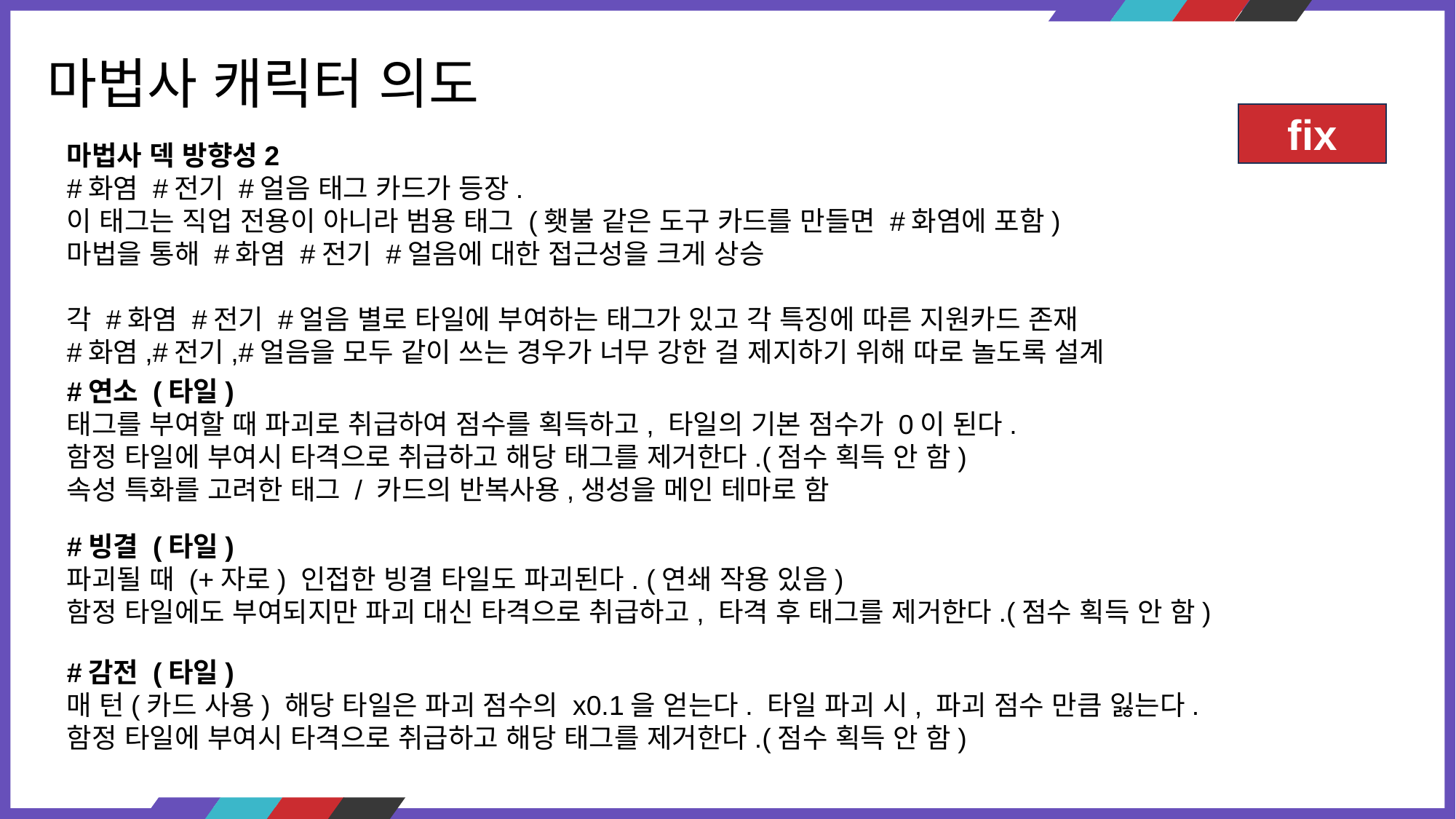

마법사 캐릭터 의도
fix
마법사 덱 방향성2
#화염 #전기 #얼음 태그 카드가 등장.
이 태그는 직업 전용이 아니라 범용 태그 (횃불 같은 도구 카드를 만들면 #화염에 포함)
마법을 통해 #화염 #전기 #얼음에 대한 접근성을 크게 상승

각 #화염 #전기 #얼음 별로 타일에 부여하는 태그가 있고 각 특징에 따른 지원카드 존재
#화염,#전기,#얼음을 모두 같이 쓰는 경우가 너무 강한 걸 제지하기 위해 따로 놀도록 설계
#연소 (타일)
태그를 부여할 때 파괴로 취급하여 점수를 획득하고, 타일의 기본 점수가 0이 된다.
함정 타일에 부여시 타격으로 취급하고 해당 태그를 제거한다.(점수 획득 안 함)
속성 특화를 고려한 태그 / 카드의 반복사용,생성을 메인 테마로 함
#빙결 (타일)
파괴될 때 (+자로) 인접한 빙결 타일도 파괴된다. (연쇄 작용 있음)
함정 타일에도 부여되지만 파괴 대신 타격으로 취급하고, 타격 후 태그를 제거한다.(점수 획득 안 함)
#감전 (타일)
매 턴(카드 사용) 해당 타일은 파괴 점수의 x0.1을 얻는다. 타일 파괴 시, 파괴 점수 만큼 잃는다.
함정 타일에 부여시 타격으로 취급하고 해당 태그를 제거한다.(점수 획득 안 함)